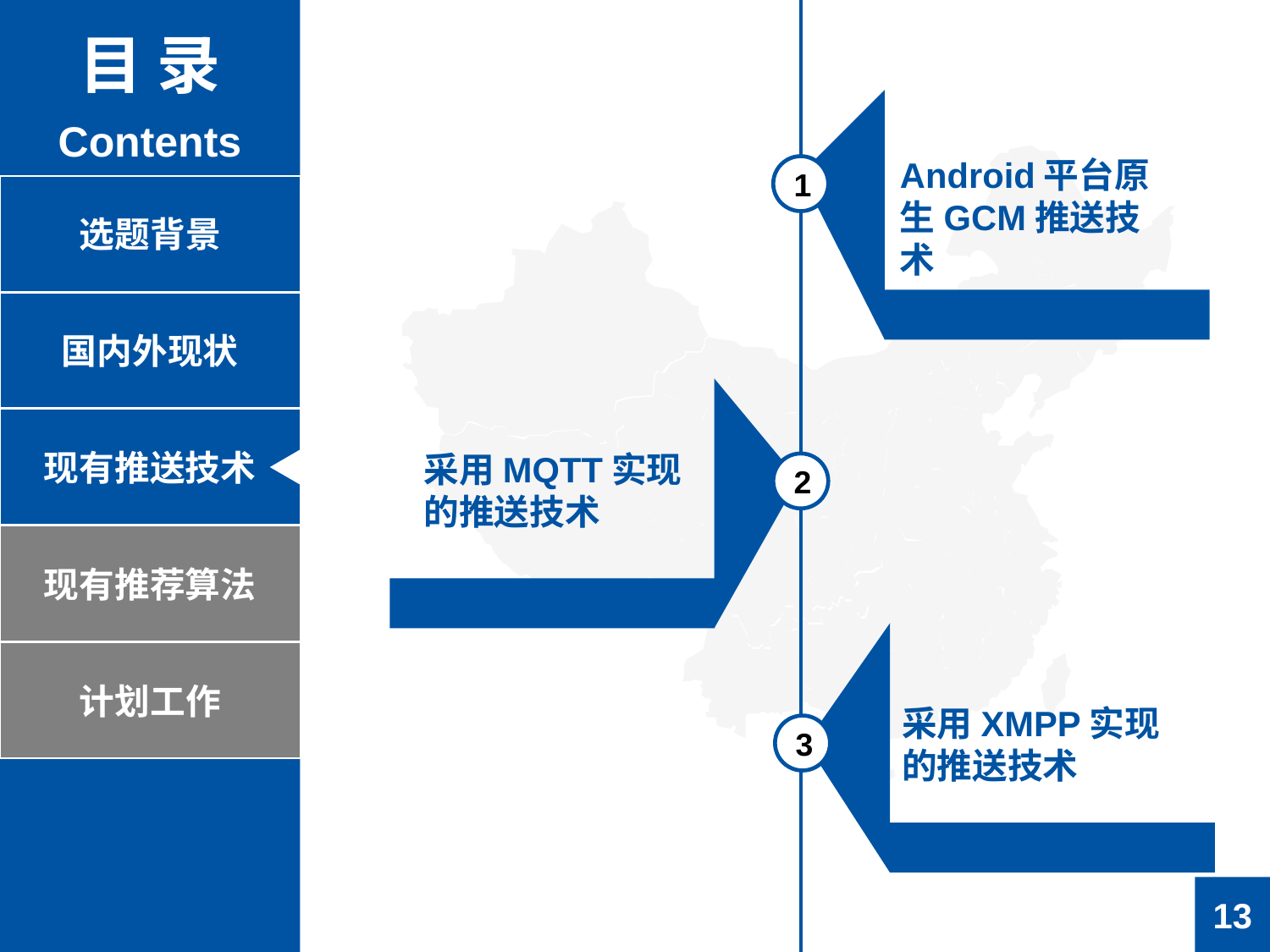

目 录
Contents

Android平台原生GCM推送技术
1
选题背景
国内外现状

现有推送技术
采用MQTT实现的推送技术

2
现有推荐算法

计划工作
采用XMPP实现的推送技术
3
13